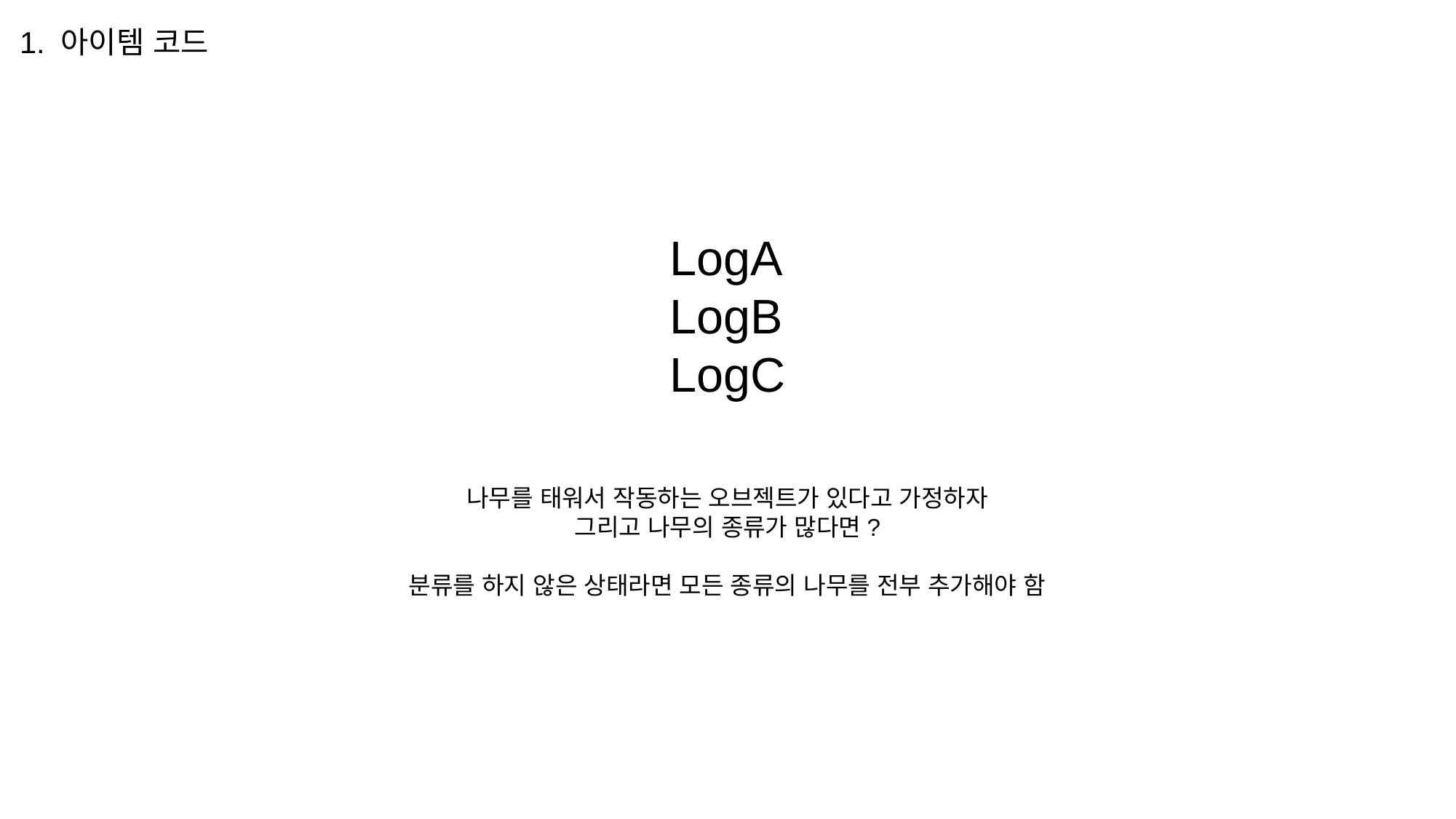

1. 아이템 코드
LogA
LogB
LogC
나무를 태워서 작동하는 오브젝트가 있다고 가정하자
그리고 나무의 종류가 많다면?

분류를 하지 않은 상태라면 모든 종류의 나무를 전부 추가해야 함